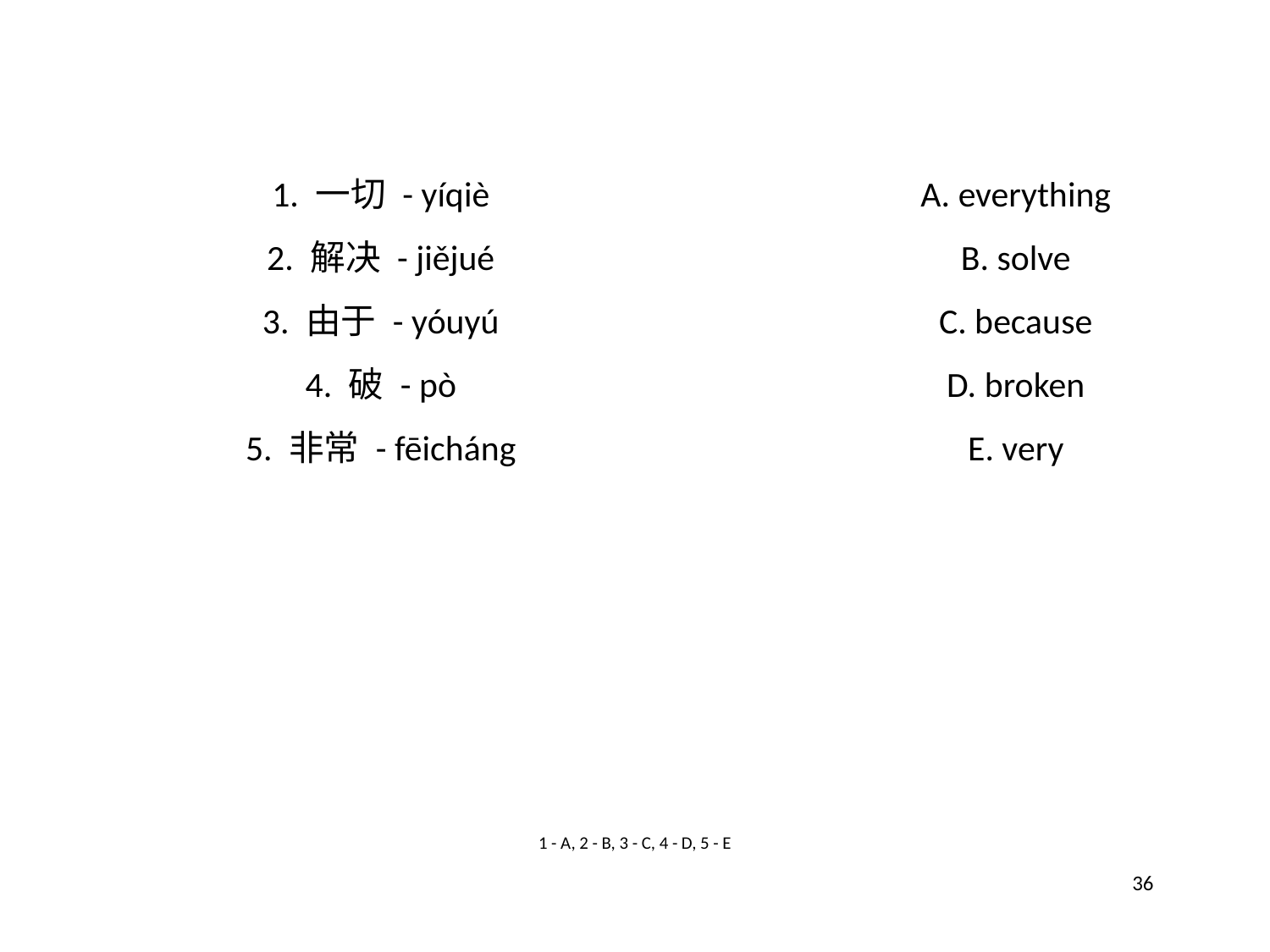

1. 一切 - yíqiè

A. everything

2. 解决 - jiějué

B. solve

3. 由于 - yóuyú

C. because

4. 破 - pò

D. broken

5. 非常 - fēicháng

E. very
1 - A, 2 - B, 3 - C, 4 - D, 5 - E

36